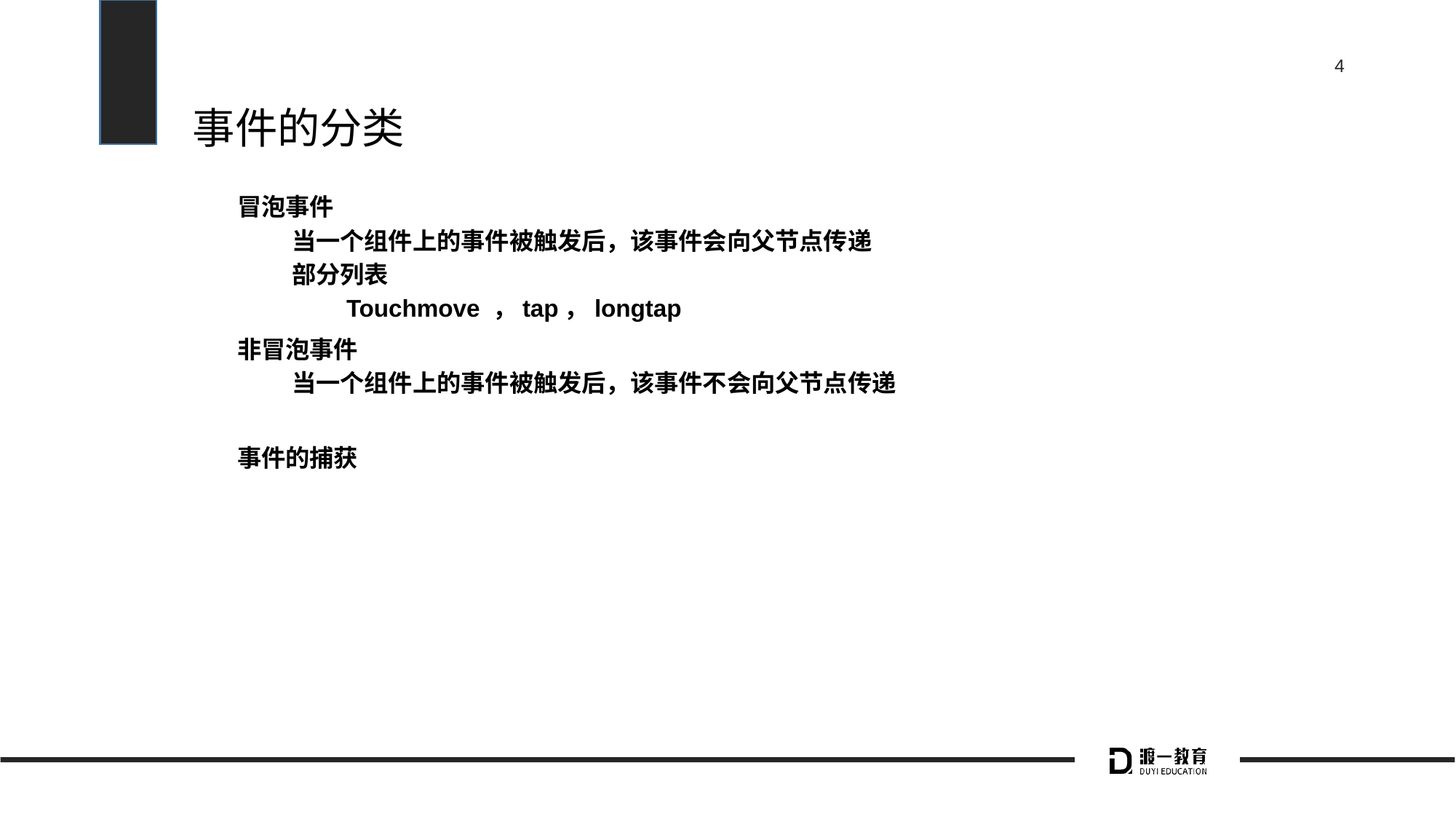

# 事件的分类
冒泡事件
当一个组件上的事件被触发后，该事件会向父节点传递
部分列表
Touchmove ，tap，longtap
非冒泡事件
当一个组件上的事件被触发后，该事件不会向父节点传递

事件的捕获